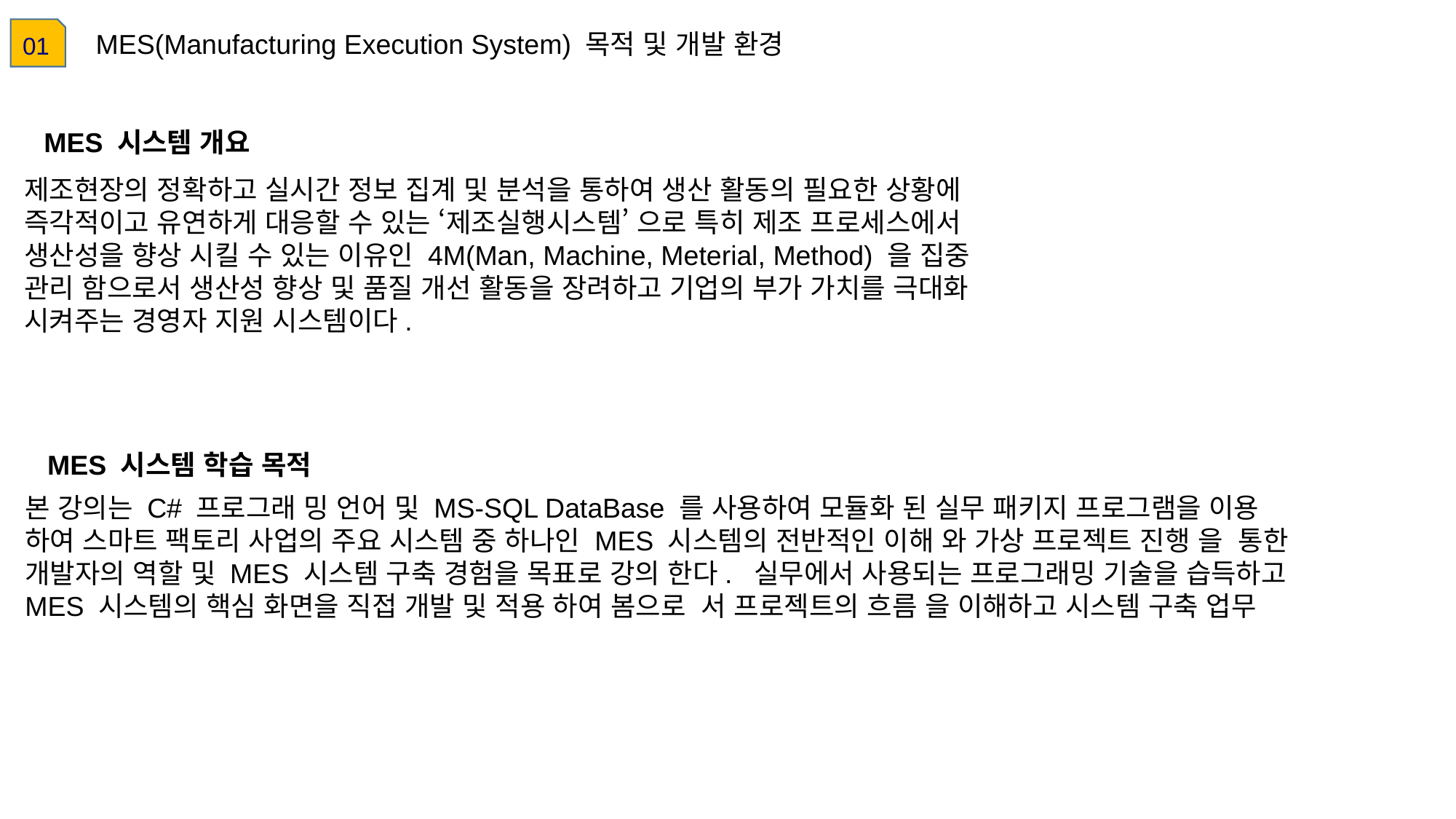

01
MES(Manufacturing Execution System) 목적 및 개발 환경
MES 시스템 개요
제조현장의 정확하고 실시간 정보 집계 및 분석을 통하여 생산 활동의 필요한 상황에
즉각적이고 유연하게 대응할 수 있는 ‘제조실행시스템’ 으로 특히 제조 프로세스에서
생산성을 향상 시킬 수 있는 이유인 4M(Man, Machine, Meterial, Method) 을 집중
관리 함으로서 생산성 향상 및 품질 개선 활동을 장려하고 기업의 부가 가치를 극대화
시켜주는 경영자 지원 시스템이다.
MES 시스템 학습 목적
본 강의는 C# 프로그래 밍 언어 및 MS-SQL DataBase 를 사용하여 모듈화 된 실무 패키지 프로그램을 이용  하여 스마트 팩토리 사업의 주요 시스템 중 하나인 MES 시스템의 전반적인 이해 와 가상 프로젝트 진행 을  통한 개발자의 역할 및 MES 시스템 구축 경험을 목표로 강의 한다.  실무에서 사용되는 프로그래밍 기술을 습득하고 MES 시스템의 핵심 화면을 직접 개발 및 적용 하여 봄으로  서 프로젝트의 흐름 을 이해하고 시스템 구축 업무